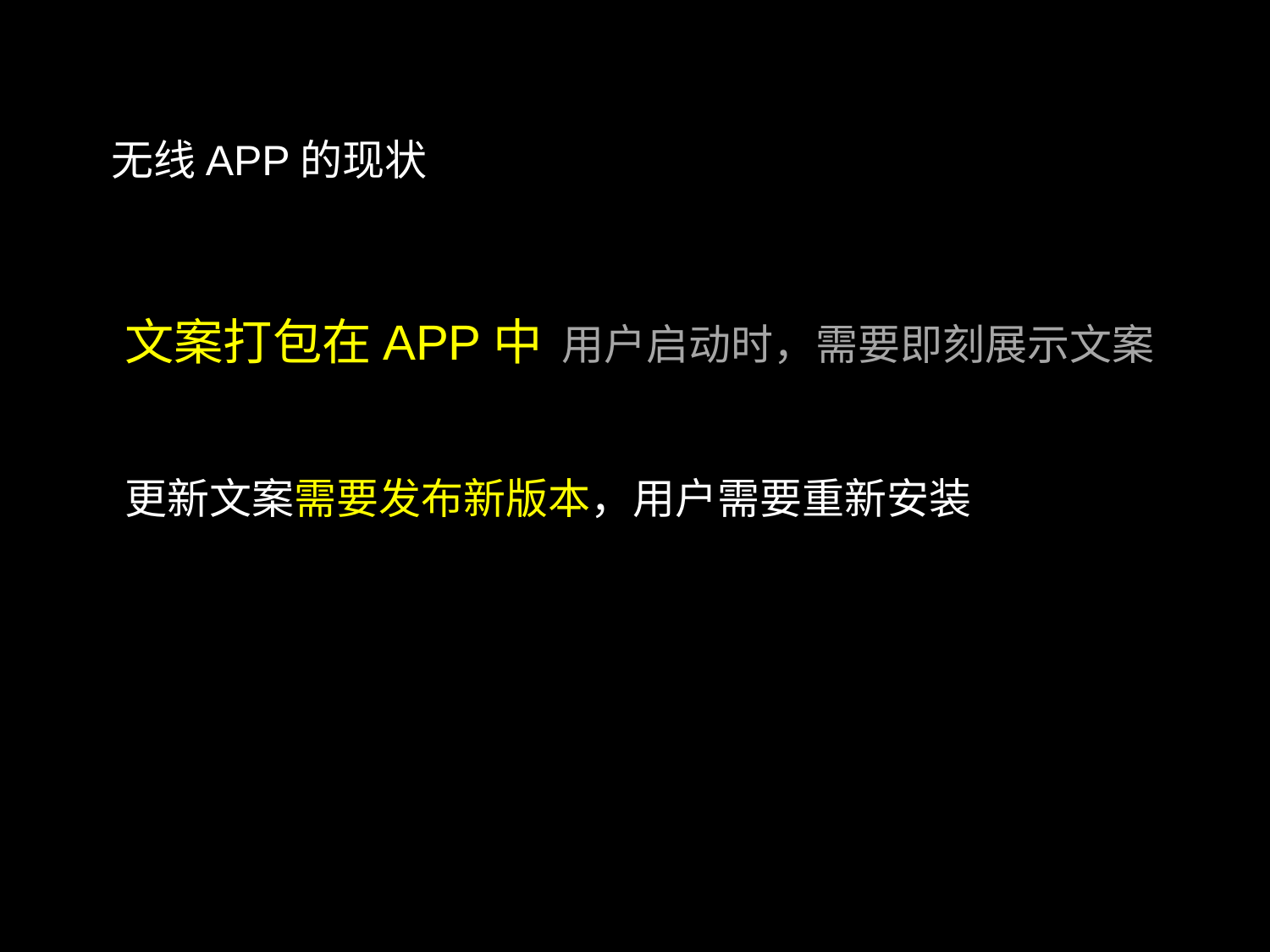

无线APP的现状
文案打包在APP中  用户启动时，需要即刻展示文案

更新文案需要发布新版本，用户需要重新安装